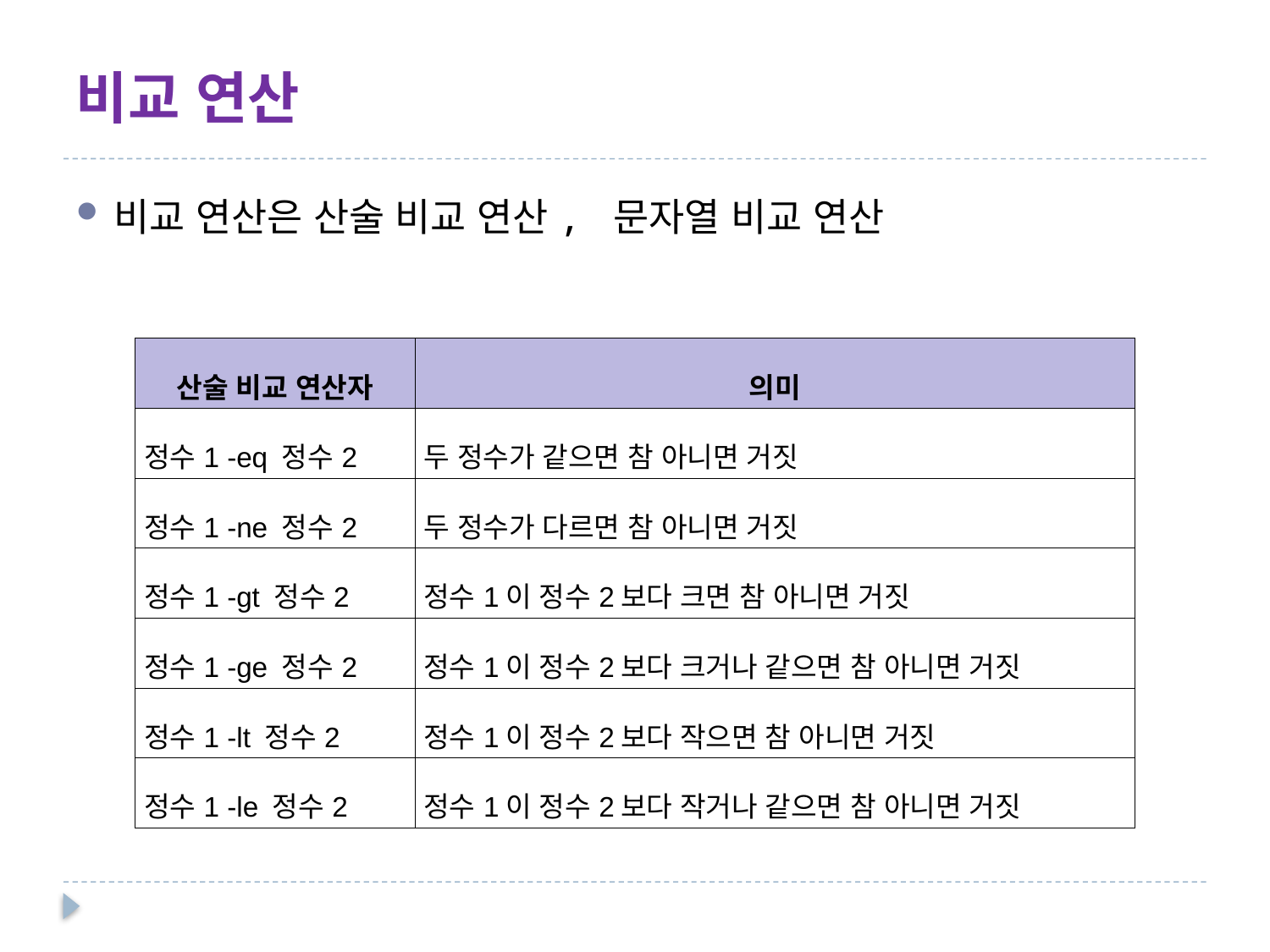

# 비교 연산
비교 연산은 산술 비교 연산, 문자열 비교 연산

| 산술 비교 연산자 | 의미 |
| --- | --- |
| 정수1 -eq 정수2 | 두 정수가 같으면 참 아니면 거짓 |
| 정수1 -ne 정수2 | 두 정수가 다르면 참 아니면 거짓 |
| 정수1 -gt 정수2 | 정수1이 정수2보다 크면 참 아니면 거짓 |
| 정수1 -ge 정수2 | 정수1이 정수2보다 크거나 같으면 참 아니면 거짓 |
| 정수1 -lt 정수2 | 정수1이 정수2보다 작으면 참 아니면 거짓 |
| 정수1 -le 정수2 | 정수1이 정수2보다 작거나 같으면 참 아니면 거짓 |